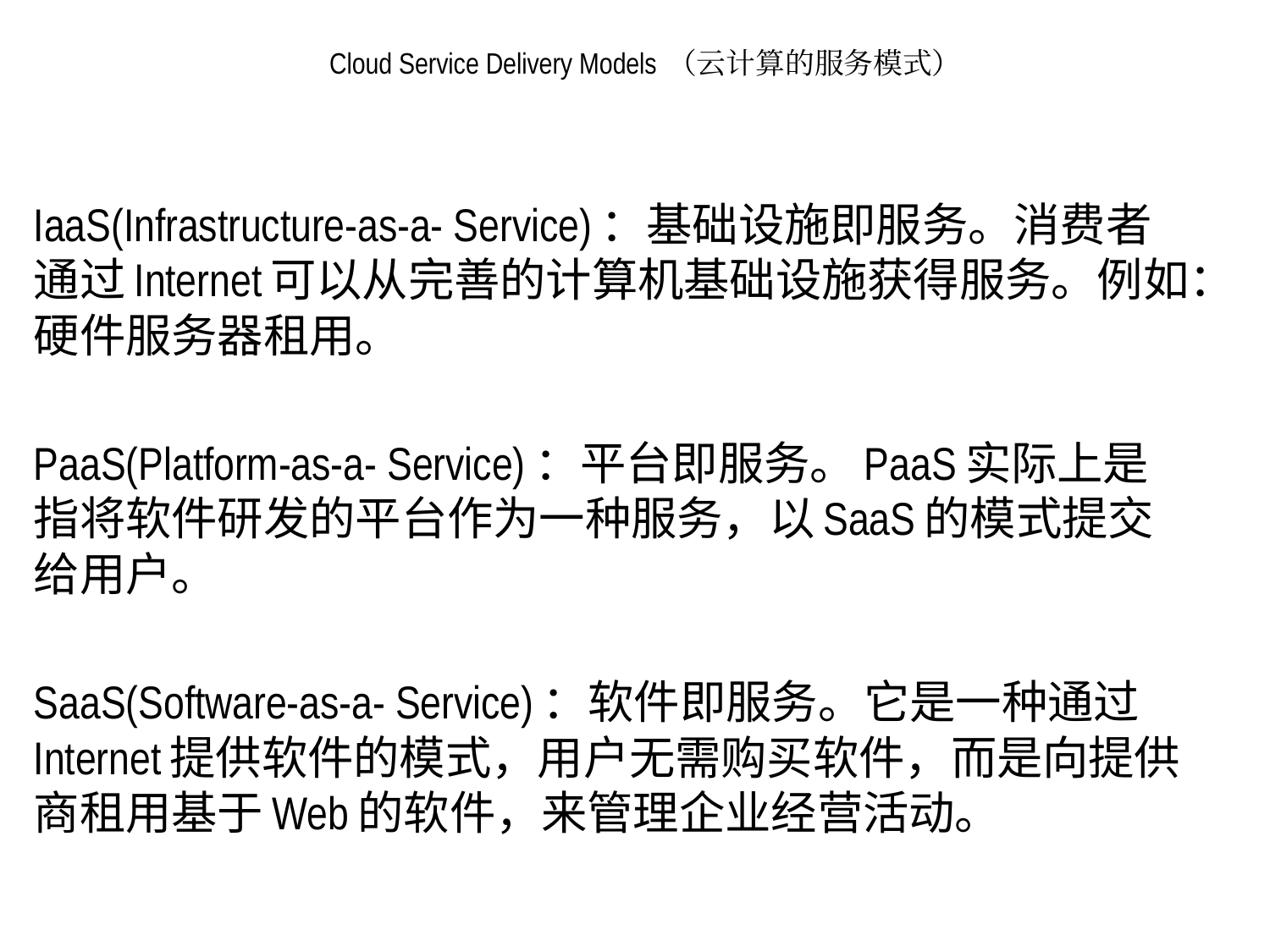

# Cloud Service Delivery Models （云计算的服务模式）

IaaS(Infrastructure-as-a- Service)：基础设施即服务。消费者通过Internet可以从完善的计算机基础设施获得服务。例如：硬件服务器租用。

PaaS(Platform-as-a- Service)：平台即服务。PaaS实际上是指将软件研发的平台作为一种服务，以SaaS的模式提交给用户。

SaaS(Software-as-a- Service)：软件即服务。它是一种通过Internet提供软件的模式，用户无需购买软件，而是向提供商租用基于Web的软件，来管理企业经营活动。